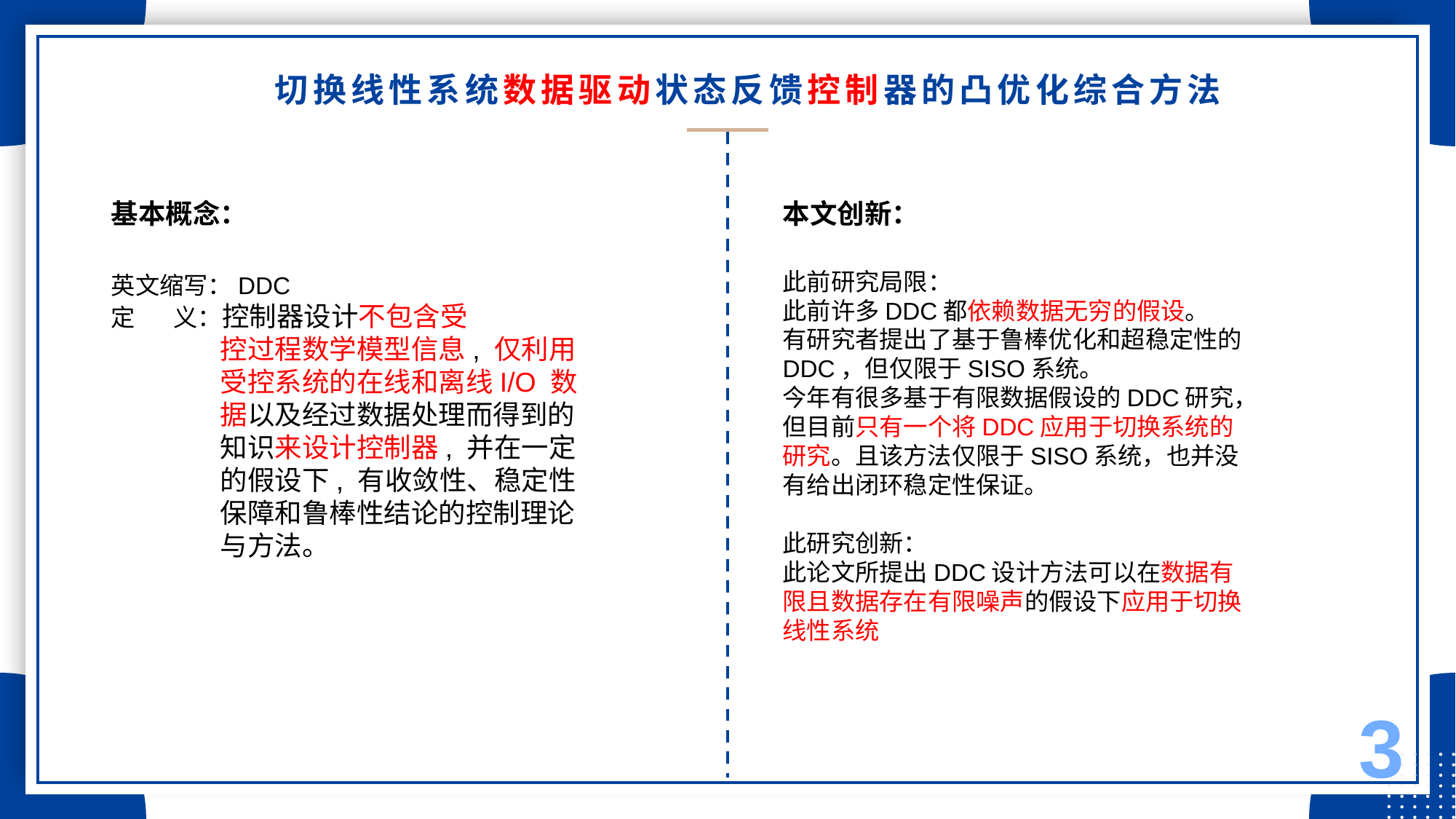

# 切换线性系统数据驱动状态反馈控制器的凸优化综合方法
基本概念：
本文创新：
此前研究局限：
此前许多DDC都依赖数据无穷的假设。
有研究者提出了基于鲁棒优化和超稳定性的DDC，但仅限于SISO系统。
今年有很多基于有限数据假设的DDC研究，但目前只有一个将DDC应用于切换系统的研究。且该方法仅限于SISO系统，也并没有给出闭环稳定性保证。

此研究创新：
此论文所提出DDC设计方法可以在数据有限且数据存在有限噪声的假设下应用于切换线性系统
英文缩写：DDC
定       义：控制器设计不包含受
	控过程数学模型信息, 仅利用	受控系统的在线和离线I/O 数	据以及经过数据处理而得到的	知识来设计控制器, 并在一定	的假设下, 有收敛性、稳定性	保障和鲁棒性结论的控制理论	与方法。
3